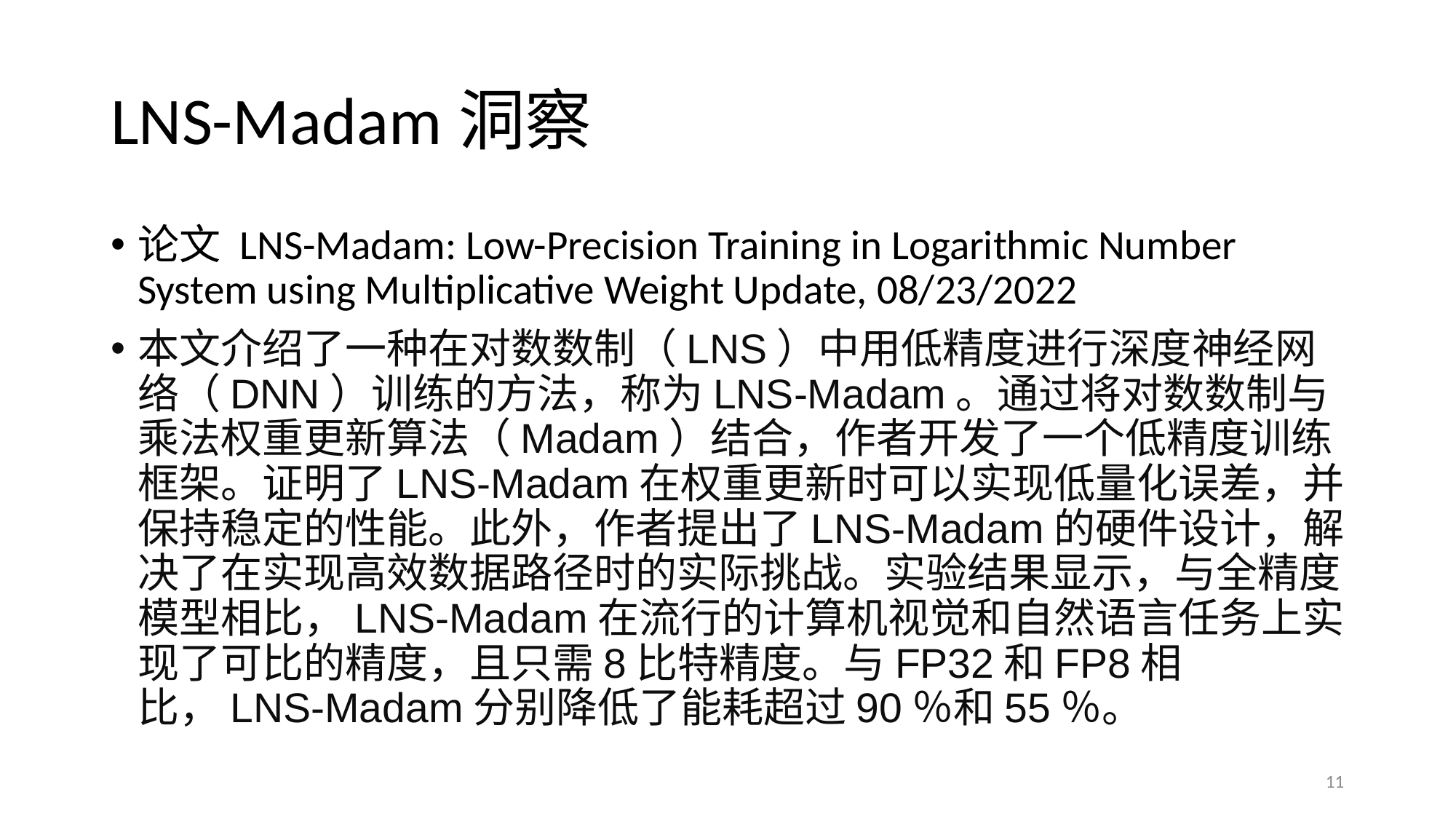

# LNS-Madam洞察
论文 LNS-Madam: Low-Precision Training in Logarithmic Number System using Multiplicative Weight Update, 08/23/2022
本文介绍了一种在对数数制（LNS）中用低精度进行深度神经网络（DNN）训练的方法，称为LNS-Madam。通过将对数数制与乘法权重更新算法（Madam）结合，作者开发了一个低精度训练框架。证明了LNS-Madam在权重更新时可以实现低量化误差，并保持稳定的性能。此外，作者提出了LNS-Madam的硬件设计，解决了在实现高效数据路径时的实际挑战。实验结果显示，与全精度模型相比，LNS-Madam在流行的计算机视觉和自然语言任务上实现了可比的精度，且只需8比特精度。与FP32和FP8相比，LNS-Madam分别降低了能耗超过90％和55％。
11